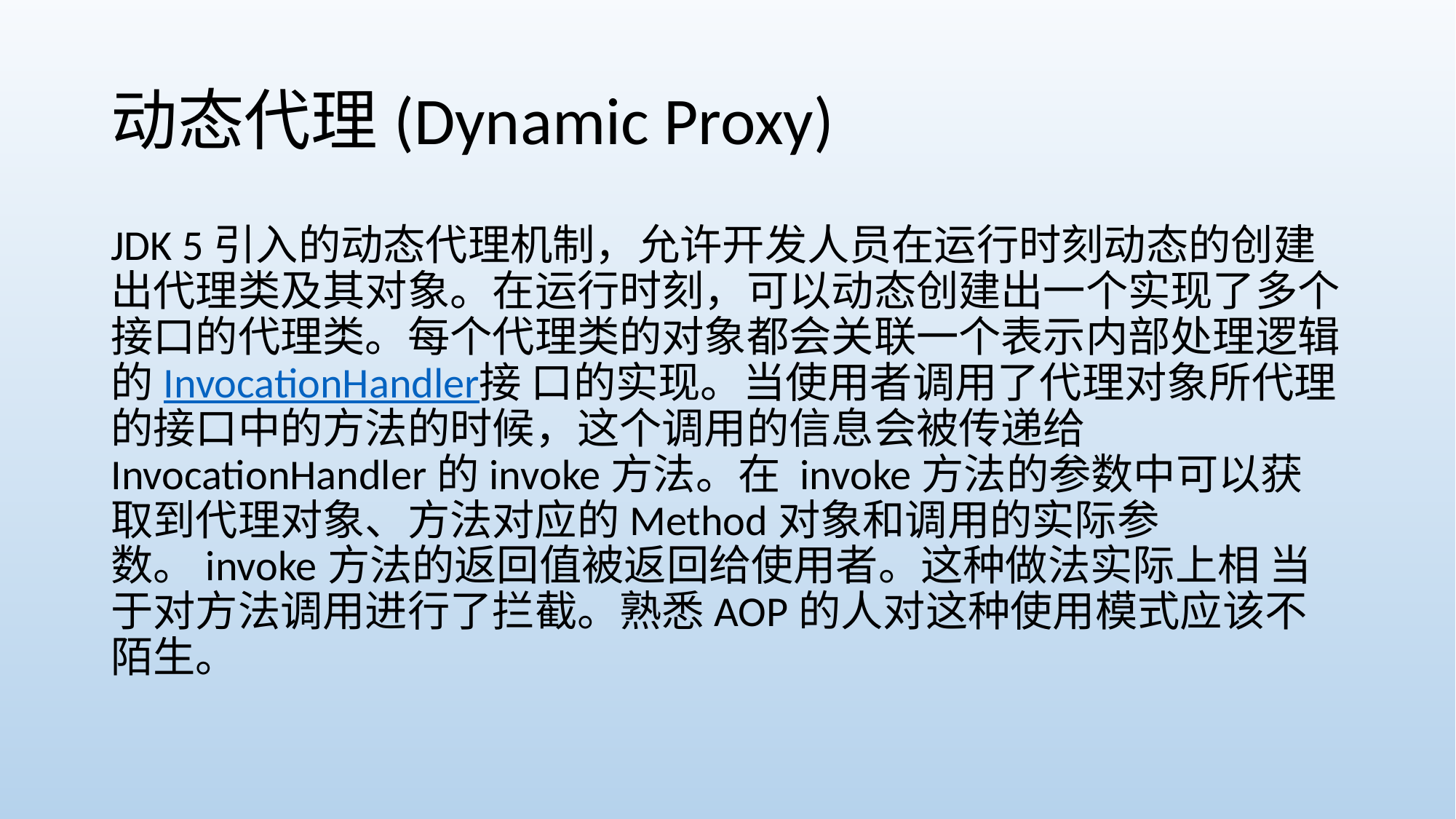

# 动态代理(Dynamic Proxy)
JDK 5引入的动态代理机制，允许开发人员在运行时刻动态的创建出代理类及其对象。在运行时刻，可以动态创建出一个实现了多个接口的代理类。每个代理类的对象都会关联一个表示内部处理逻辑的InvocationHandler接 口的实现。当使用者调用了代理对象所代理的接口中的方法的时候，这个调用的信息会被传递给InvocationHandler的invoke方法。在 invoke方法的参数中可以获取到代理对象、方法对应的Method对象和调用的实际参数。invoke方法的返回值被返回给使用者。这种做法实际上相 当于对方法调用进行了拦截。熟悉AOP的人对这种使用模式应该不陌生。